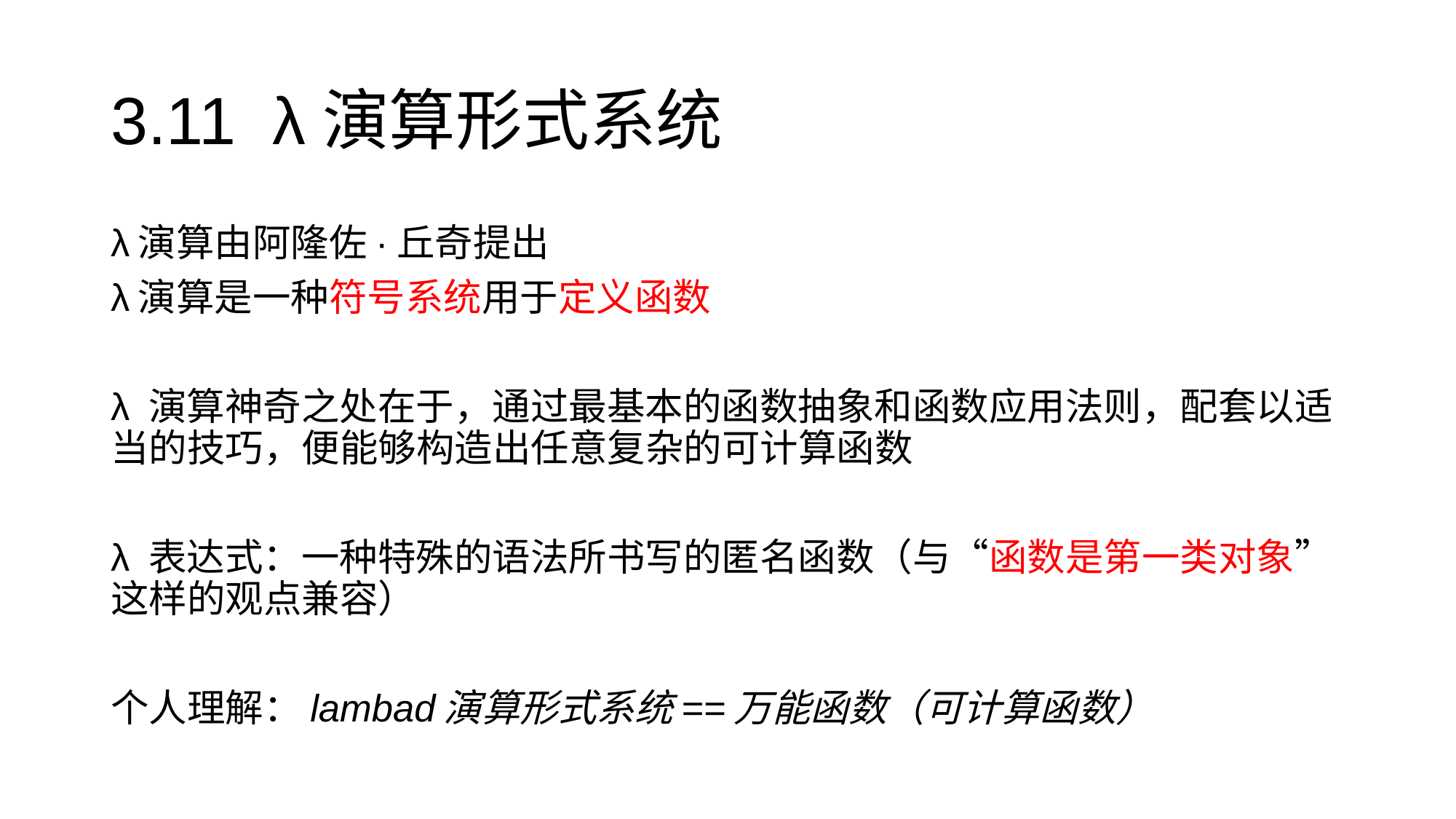

# 3.11  λ演算形式系统
λ演算由阿隆佐·丘奇提出
λ演算是一种符号系统用于定义函数

λ 演算神奇之处在于，通过最基本的函数抽象和函数应用法则，配套以适当的技巧，便能够构造出任意复杂的可计算函数

λ 表达式：一种特殊的语法所书写的匿名函数（与“函数是第一类对象”这样的观点兼容）

个人理解：lambad演算形式系统==万能函数（可计算函数）